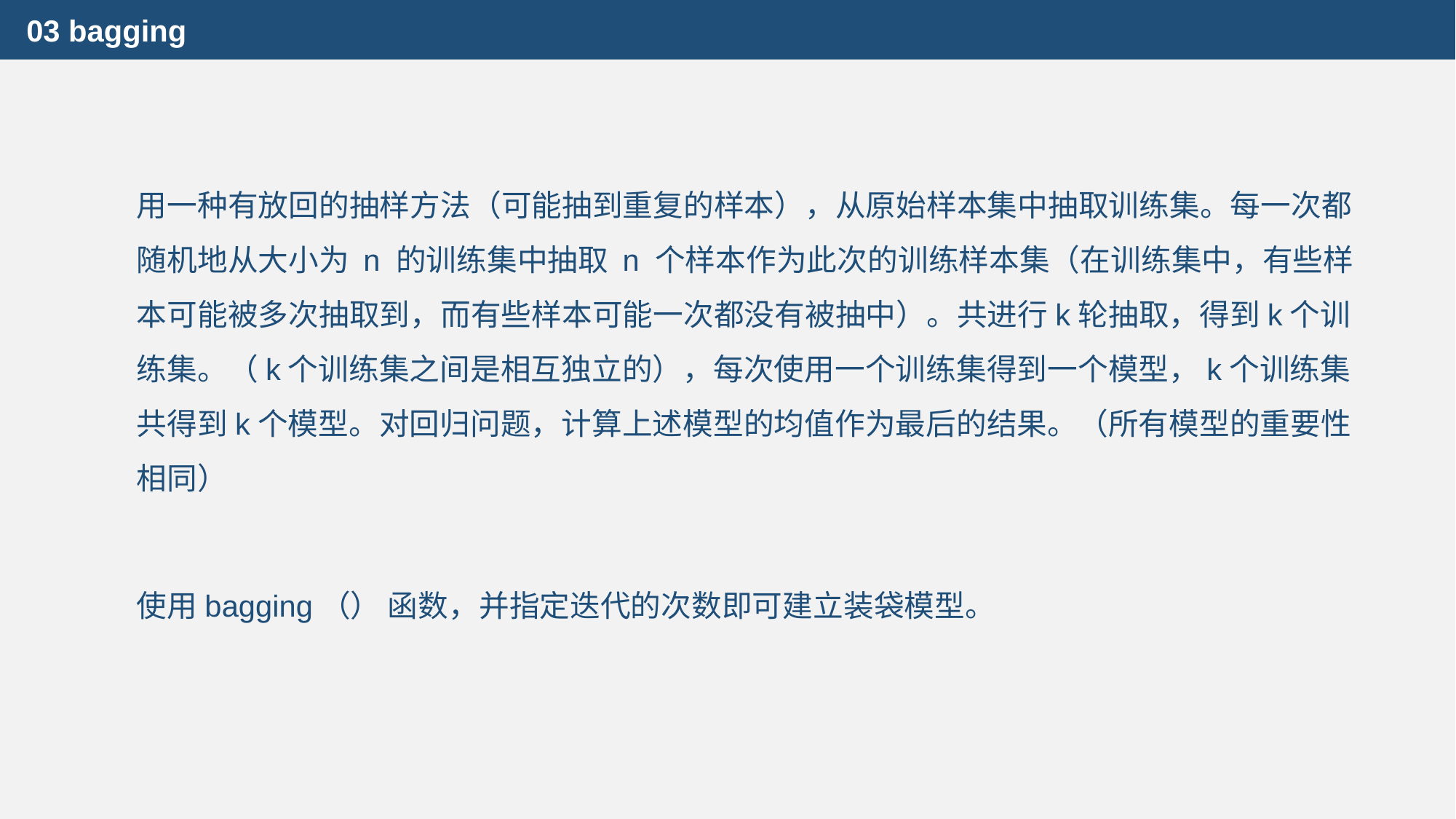

03 bagging
用一种有放回的抽样方法（可能抽到重复的样本），从原始样本集中抽取训练集。每一次都随机地从大小为 n 的训练集中抽取 n 个样本作为此次的训练样本集（在训练集中，有些样本可能被多次抽取到，而有些样本可能一次都没有被抽中）。共进行k轮抽取，得到k个训练集。（k个训练集之间是相互独立的），每次使用一个训练集得到一个模型，k个训练集共得到k个模型。对回归问题，计算上述模型的均值作为最后的结果。（所有模型的重要性相同）

使用bagging（） 函数，并指定迭代的次数即可建立装袋模型。